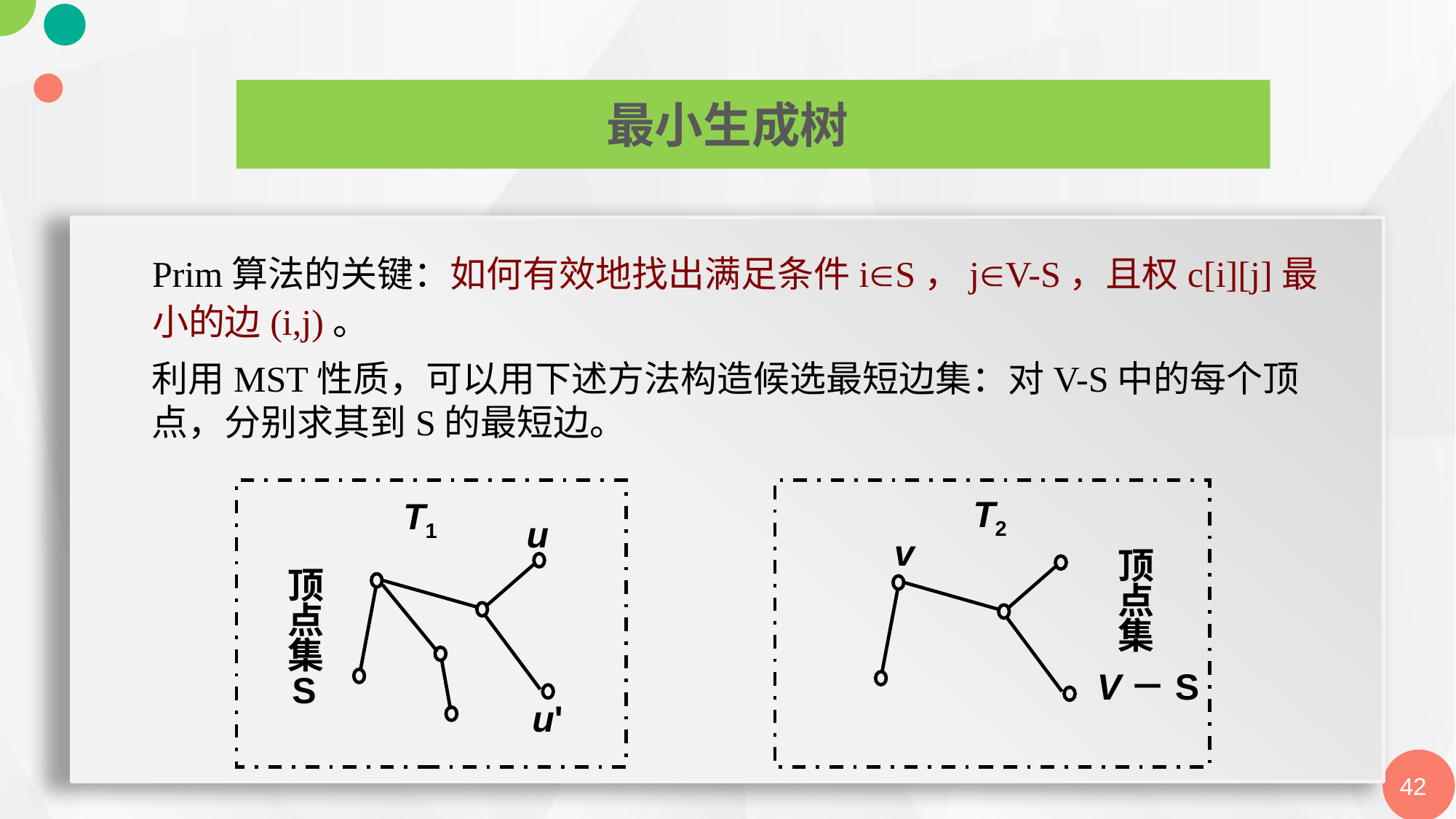

最小生成树
Prim算法的关键：如何有效地找出满足条件i∈S，j∈V-S，且权c[i][j]最小的边(i,j)。

利用MST性质，可以用下述方法构造候选最短边集：对V-S中的每个顶点，分别求其到S的最短边。

T2
T1
u
v
顶点集

顶点集
S

V－S

u'